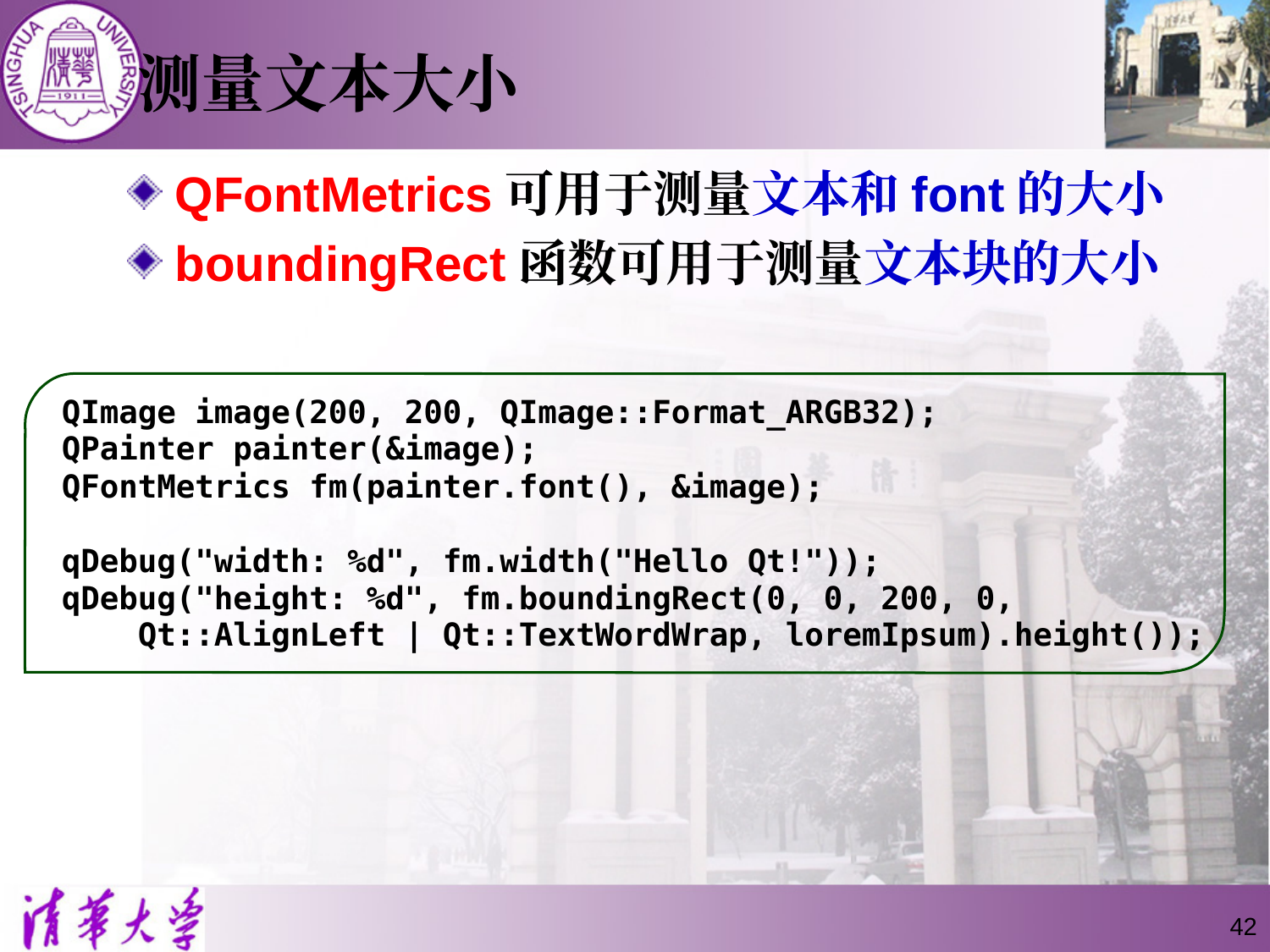

# 测量文本大小
QFontMetrics可用于测量文本和font的大小
boundingRect函数可用于测量文本块的大小

QImage image(200, 200, QImage::Format_ARGB32);
QPainter painter(&image);
QFontMetrics fm(painter.font(), &image);
qDebug("width: %d", fm.width("Hello Qt!"));
qDebug("height: %d", fm.boundingRect(0, 0, 200, 0,
    Qt::AlignLeft | Qt::TextWordWrap, loremIpsum).height());

42